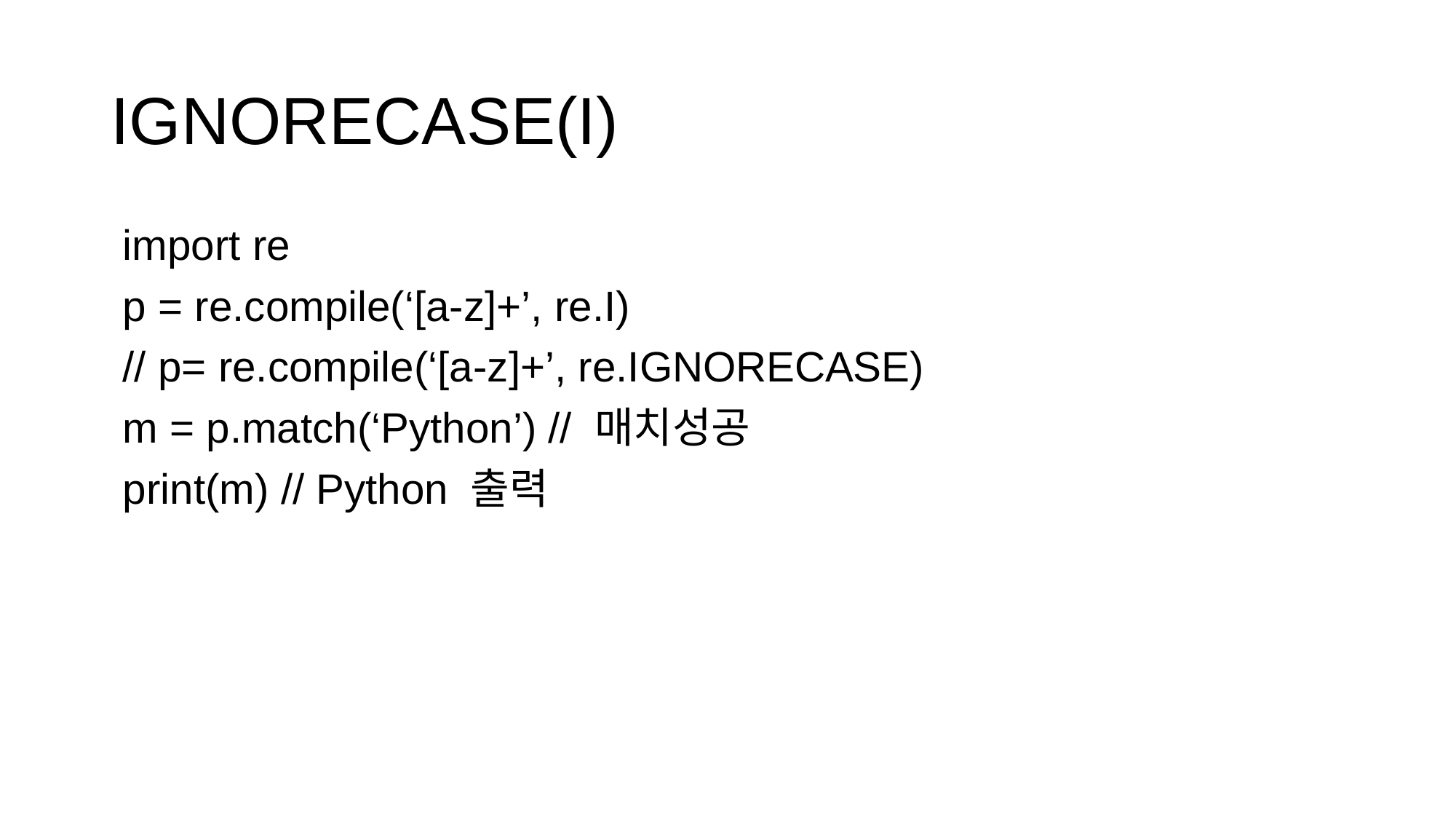

# IGNORECASE(I)
 import re
 p = re.compile(‘[a-z]+’, re.I)
 // p= re.compile(‘[a-z]+’, re.IGNORECASE)
 m = p.match(‘Python’) // 매치성공
 print(m) // Python 출력